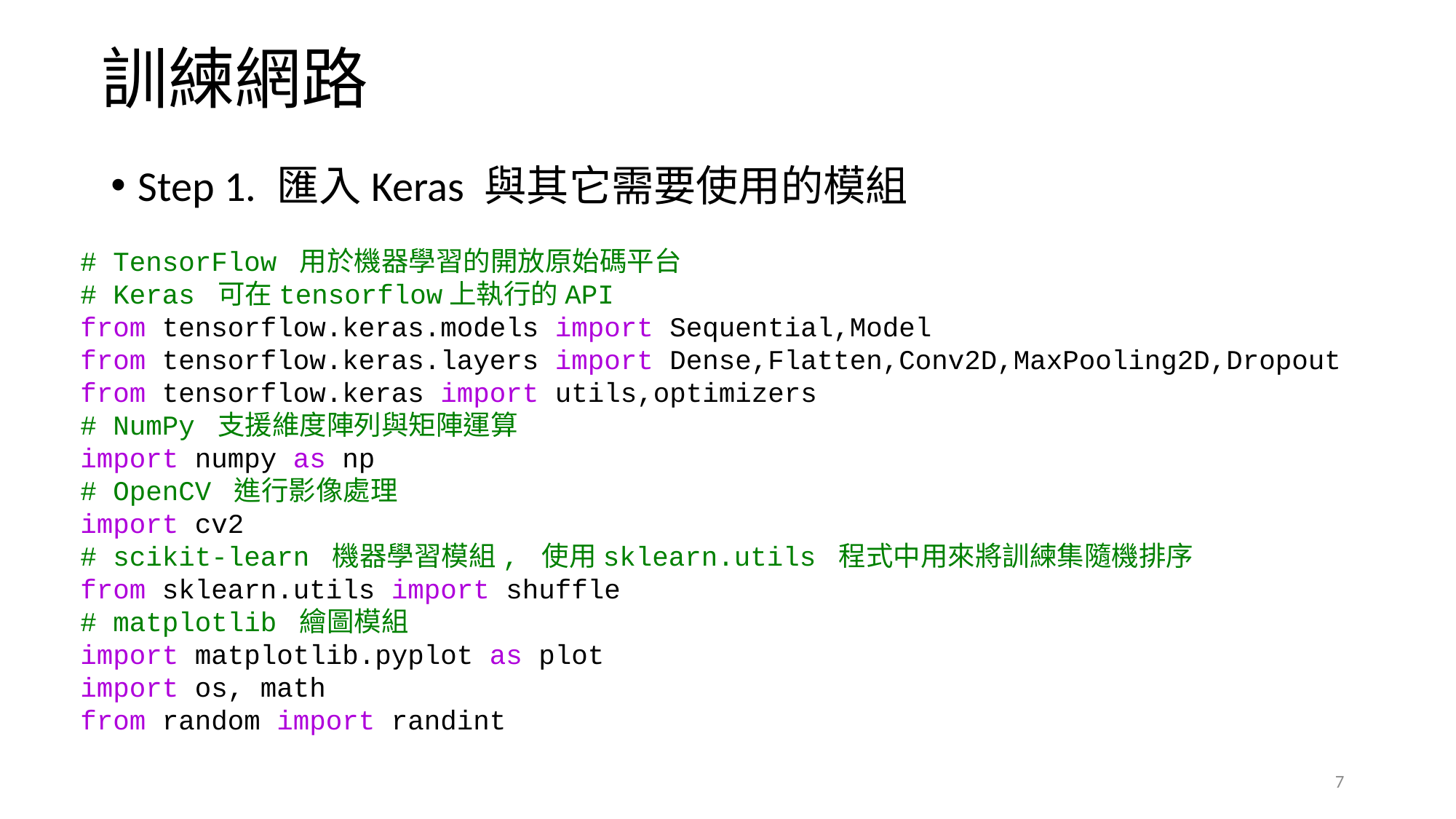

# 訓練網路
Step 1. 匯入Keras 與其它需要使用的模組
# TensorFlow 用於機器學習的開放原始碼平台
# Keras 可在tensorflow上執行的API
from tensorflow.keras.models import Sequential,Model
from tensorflow.keras.layers import Dense,Flatten,Conv2D,MaxPooling2D,Dropout
from tensorflow.keras import utils,optimizers
# NumPy 支援維度陣列與矩陣運算
import numpy as np
# OpenCV 進行影像處理
import cv2
# scikit-learn 機器學習模組, 使用sklearn.utils 程式中用來將訓練集隨機排序
from sklearn.utils import shuffle
# matplotlib 繪圖模組
import matplotlib.pyplot as plot
import os, math
from random import randint

7